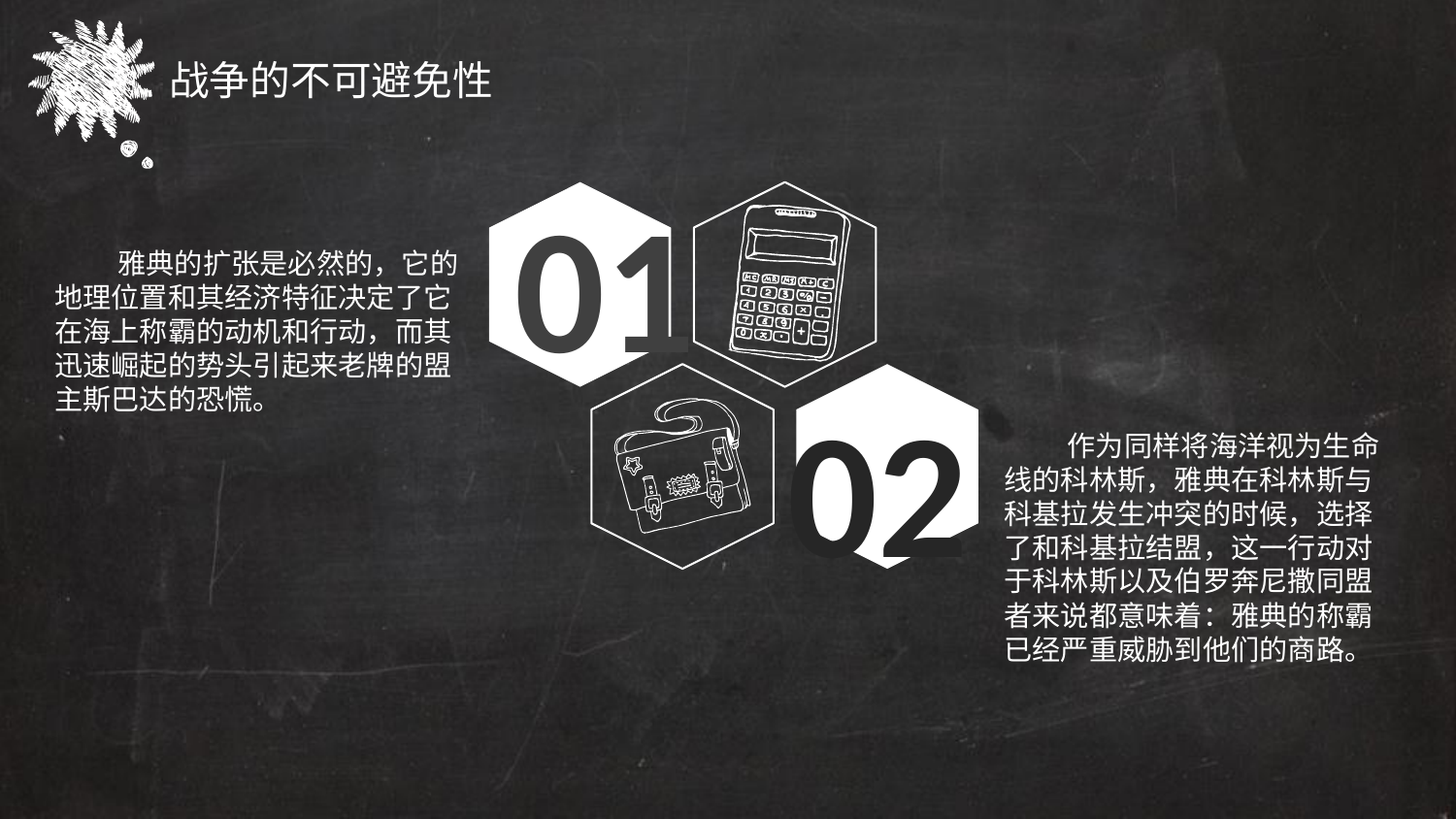

战争的不可避免性
01

         雅典的扩张是必然的，它的地理位置和其经济特征决定了它在海上称霸的动机和行动，而其迅速崛起的势头引起来老牌的盟主斯巴达的恐慌。
02

         作为同样将海洋视为生命线的科林斯，雅典在科林斯与科基拉发生冲突的时候，选择了和科基拉结盟，这一行动对于科林斯以及伯罗奔尼撒同盟者来说都意味着：雅典的称霸已经严重威胁到他们的商路。